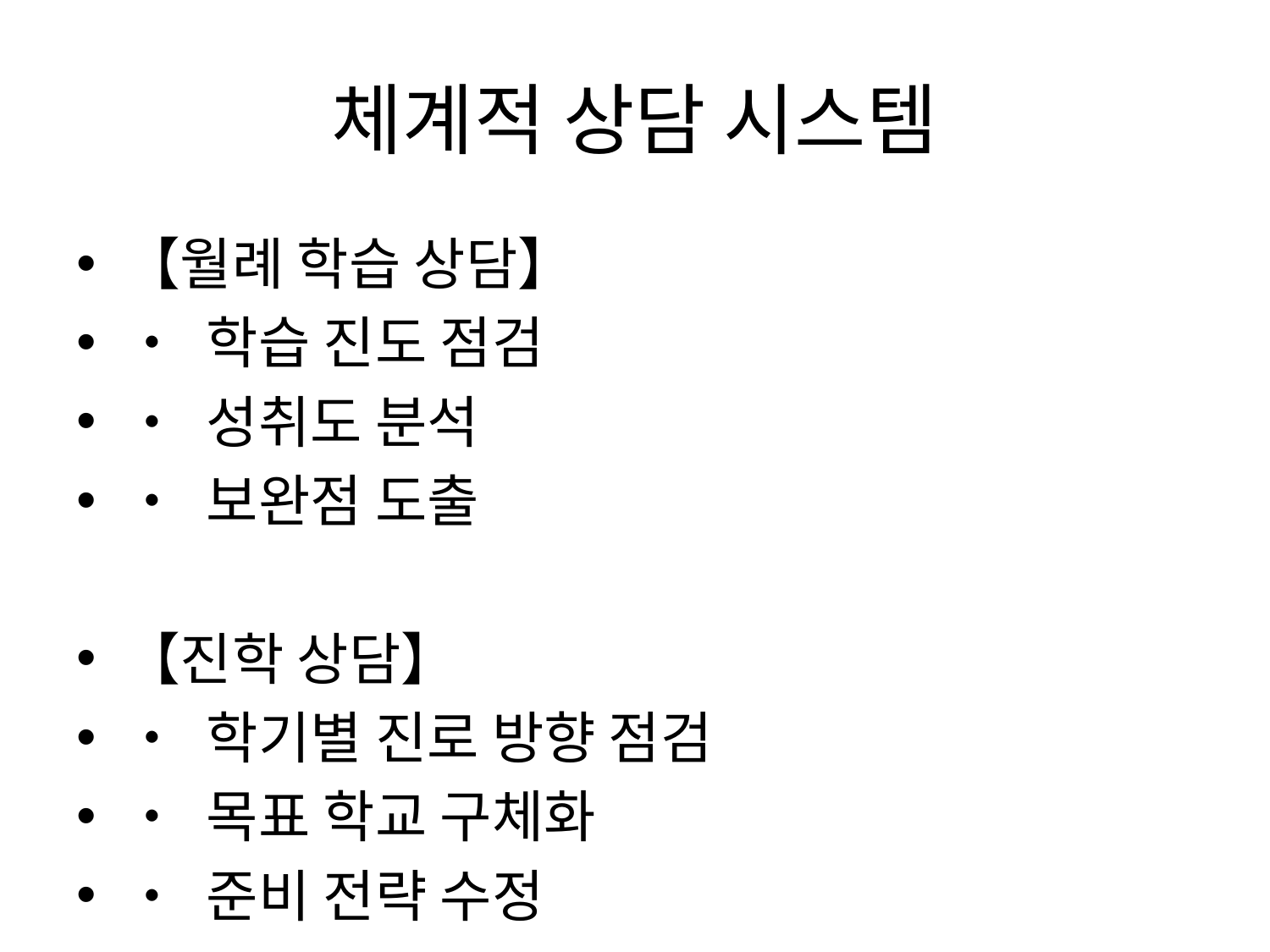

# 체계적 상담 시스템
【월례 학습 상담】
• 학습 진도 점검
• 성취도 분석
• 보완점 도출

【진학 상담】
• 학기별 진로 방향 점검
• 목표 학교 구체화
• 준비 전략 수정

【학부모 간담회】
• 정보 공유 및 소통
• 네트워킹 기회
• 성공 경험 공유